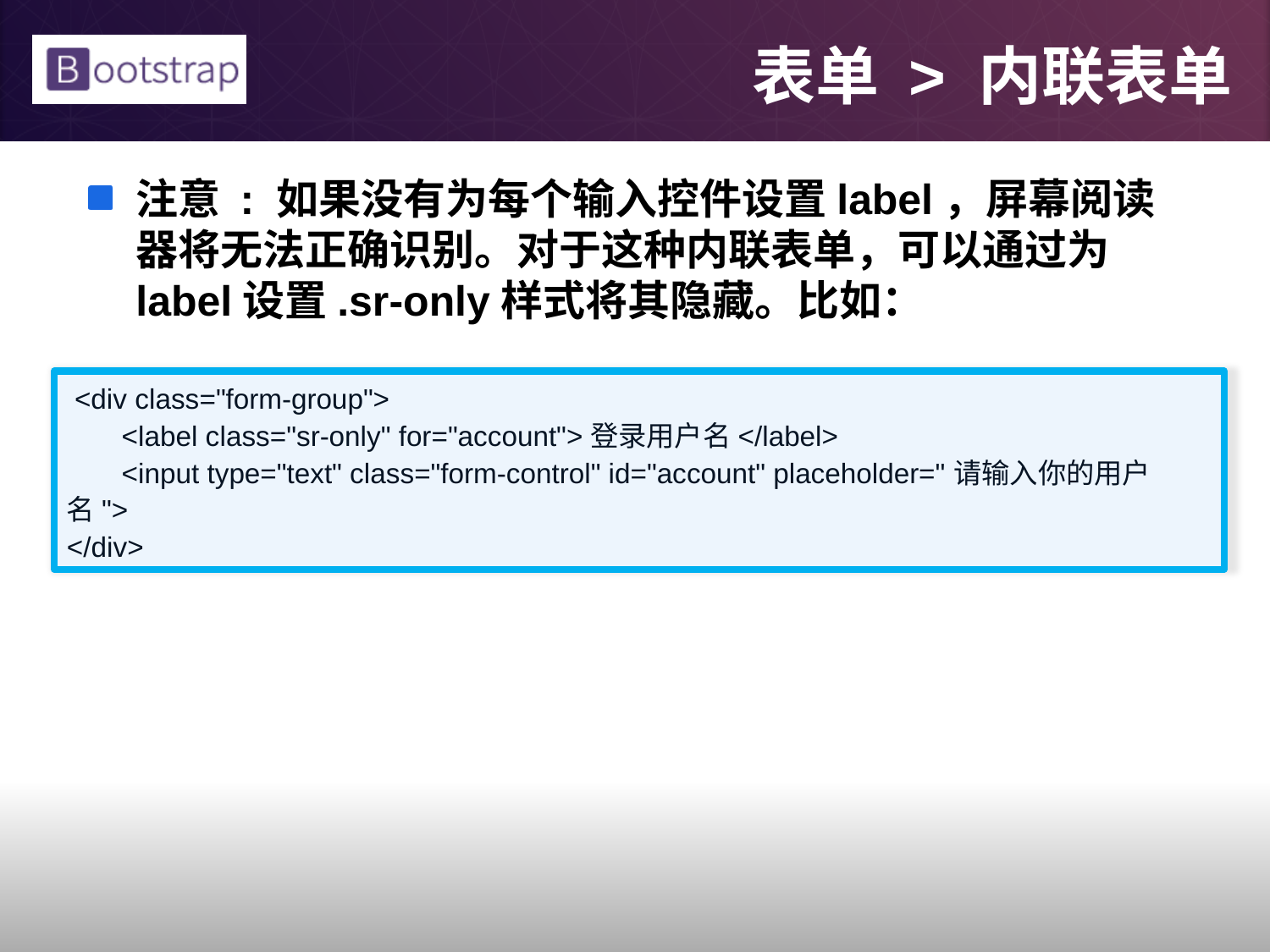

# 表单 > 内联表单
注意 : 如果没有为每个输入控件设置label，屏幕阅读器将无法正确识别。对于这种内联表单，可以通过为label设置.sr-only样式将其隐藏。比如：
 <div class="form-group">
       <label class="sr-only" for="account">登录用户名</label>
       <input type="text" class="form-control" id="account" placeholder="请输入你的用户名">
</div>